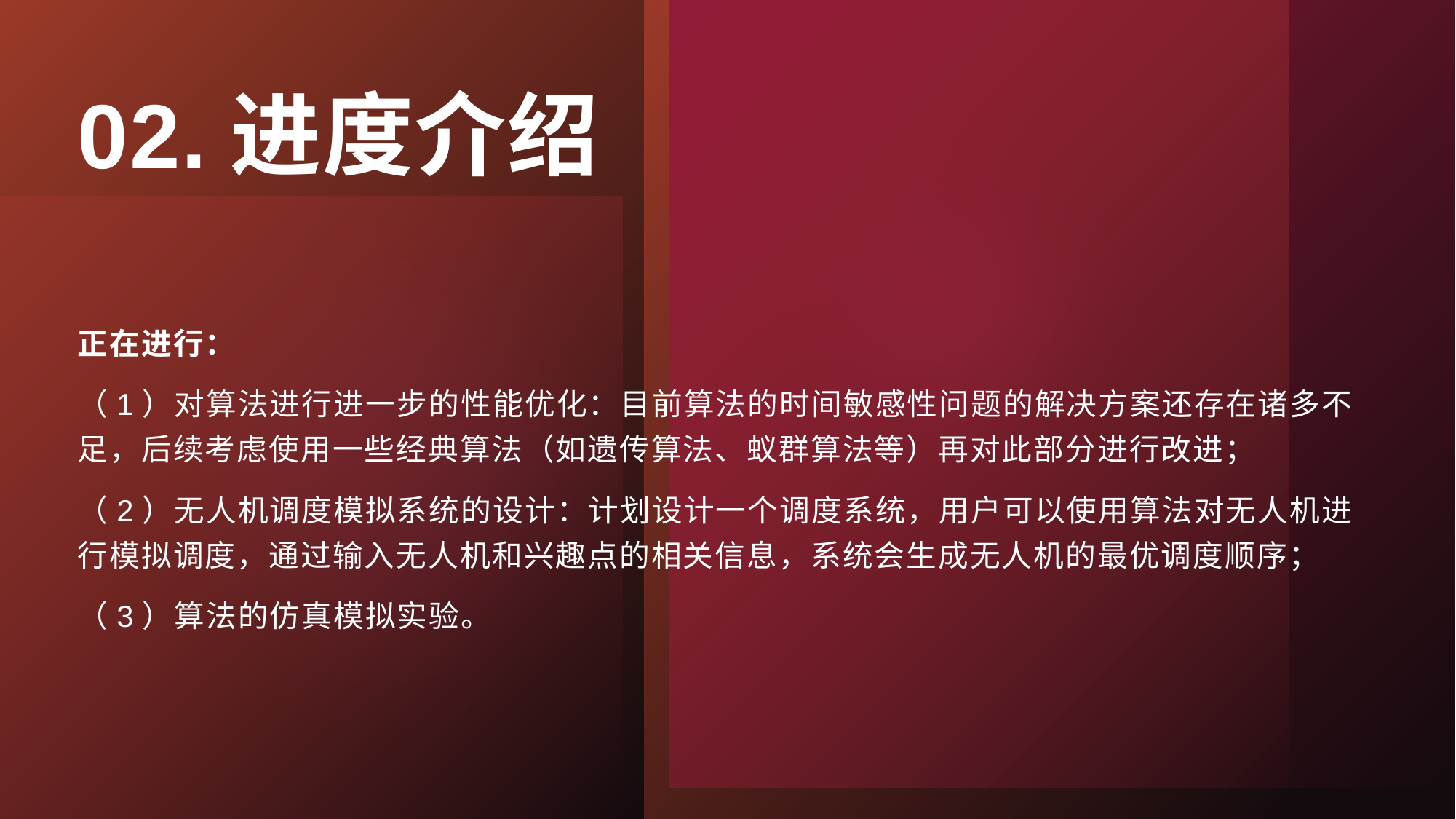

# 02.进度介绍
正在进行：
（1）对算法进行进一步的性能优化：目前算法的时间敏感性问题的解决方案还存在诸多不足，后续考虑使用一些经典算法（如遗传算法、蚁群算法等）再对此部分进行改进；
（2）无人机调度模拟系统的设计：计划设计一个调度系统，用户可以使用算法对无人机进行模拟调度，通过输入无人机和兴趣点的相关信息，系统会生成无人机的最优调度顺序；
（3）算法的仿真模拟实验。